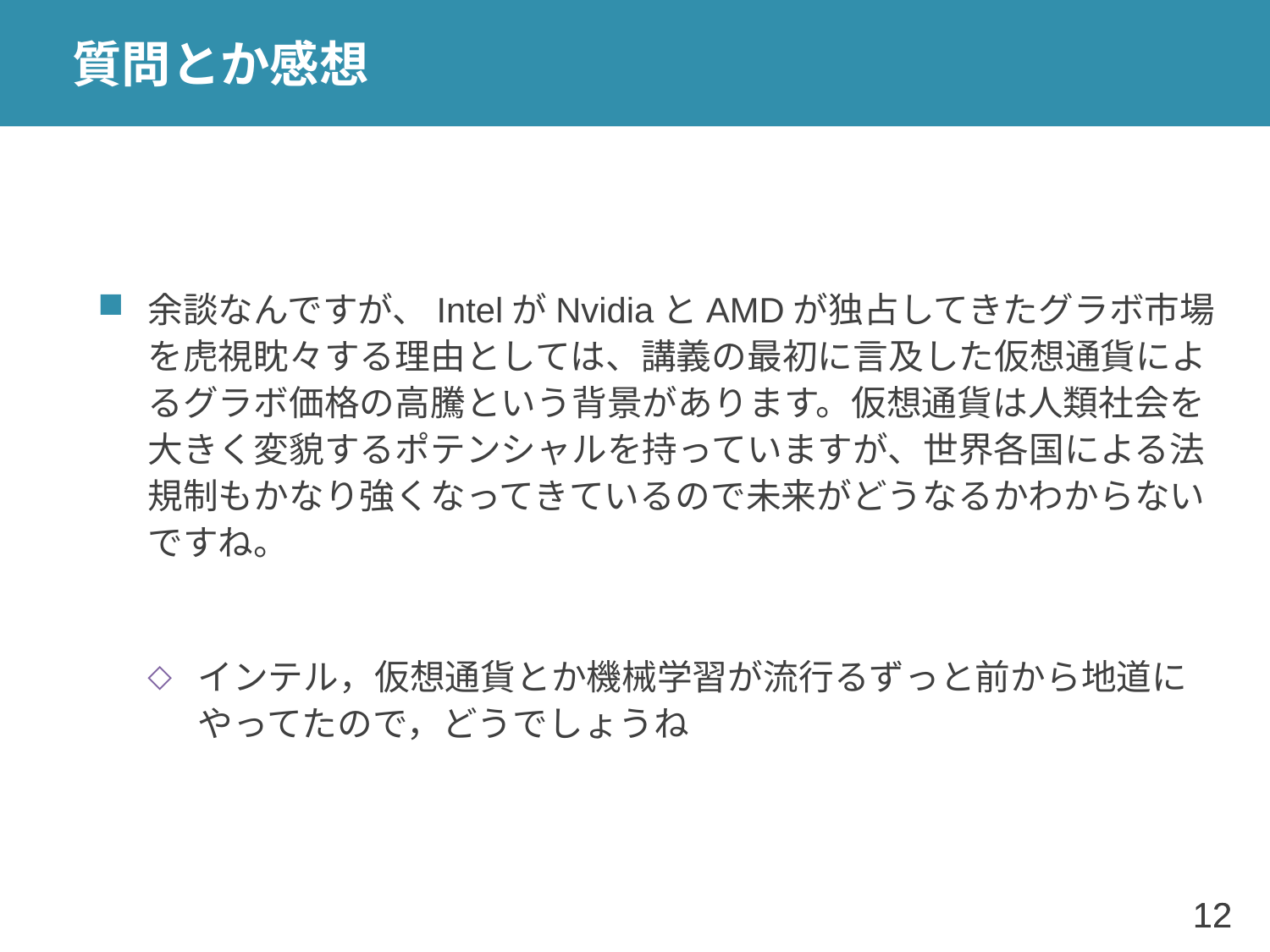

# 質問とか感想
余談なんですが、IntelがNvidiaとAMDが独占してきたグラボ市場を虎視眈々する理由としては、講義の最初に言及した仮想通貨によるグラボ価格の高騰という背景があります。仮想通貨は人類社会を大きく変貌するポテンシャルを持っていますが、世界各国による法規制もかなり強くなってきているので未来がどうなるかわからないですね。

インテル，仮想通貨とか機械学習が流行るずっと前から地道にやってたので，どうでしょうね